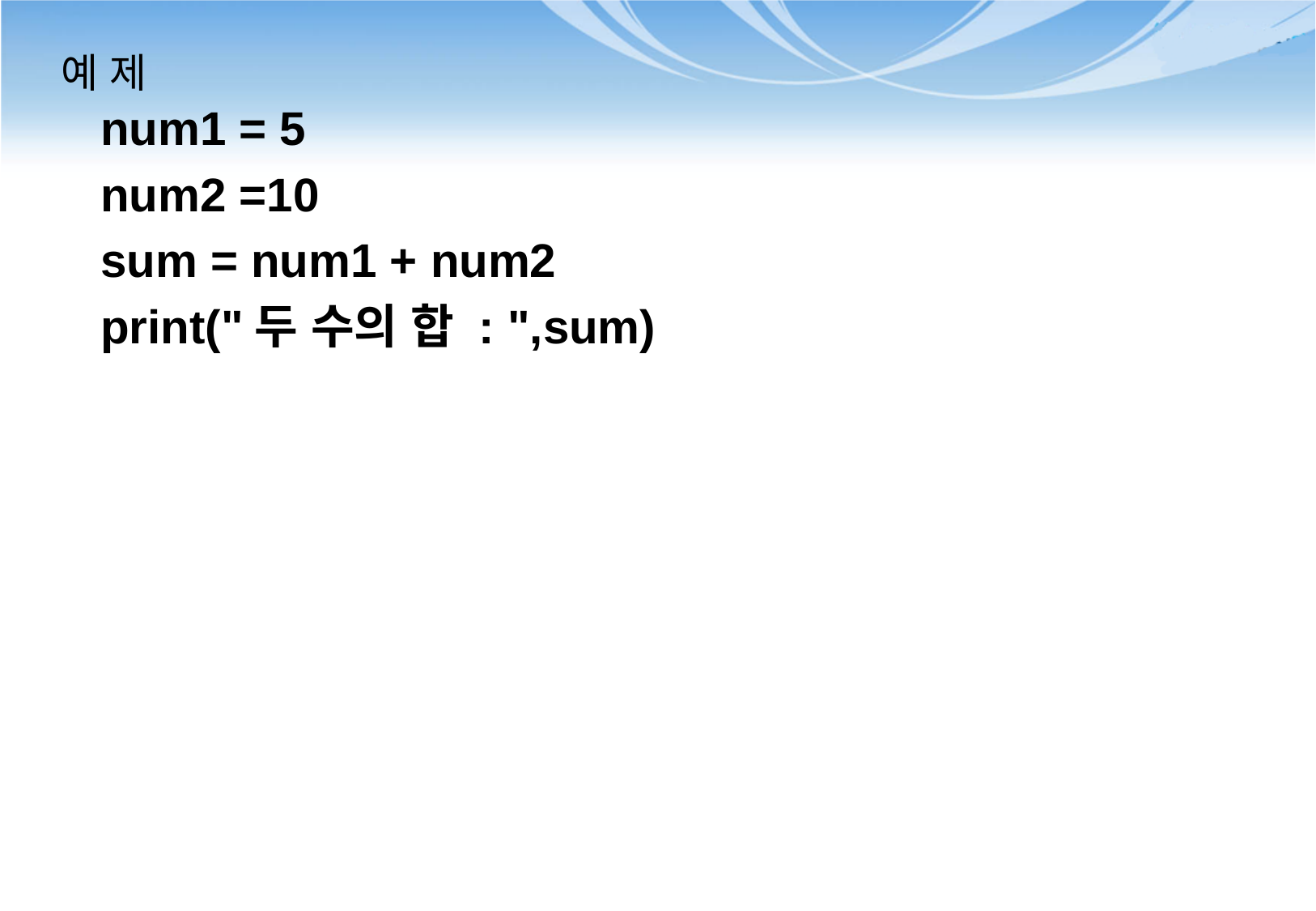

# 예 제
num1 = 5
num2 =10
sum = num1 + num2
print("두 수의 합 : ",sum)